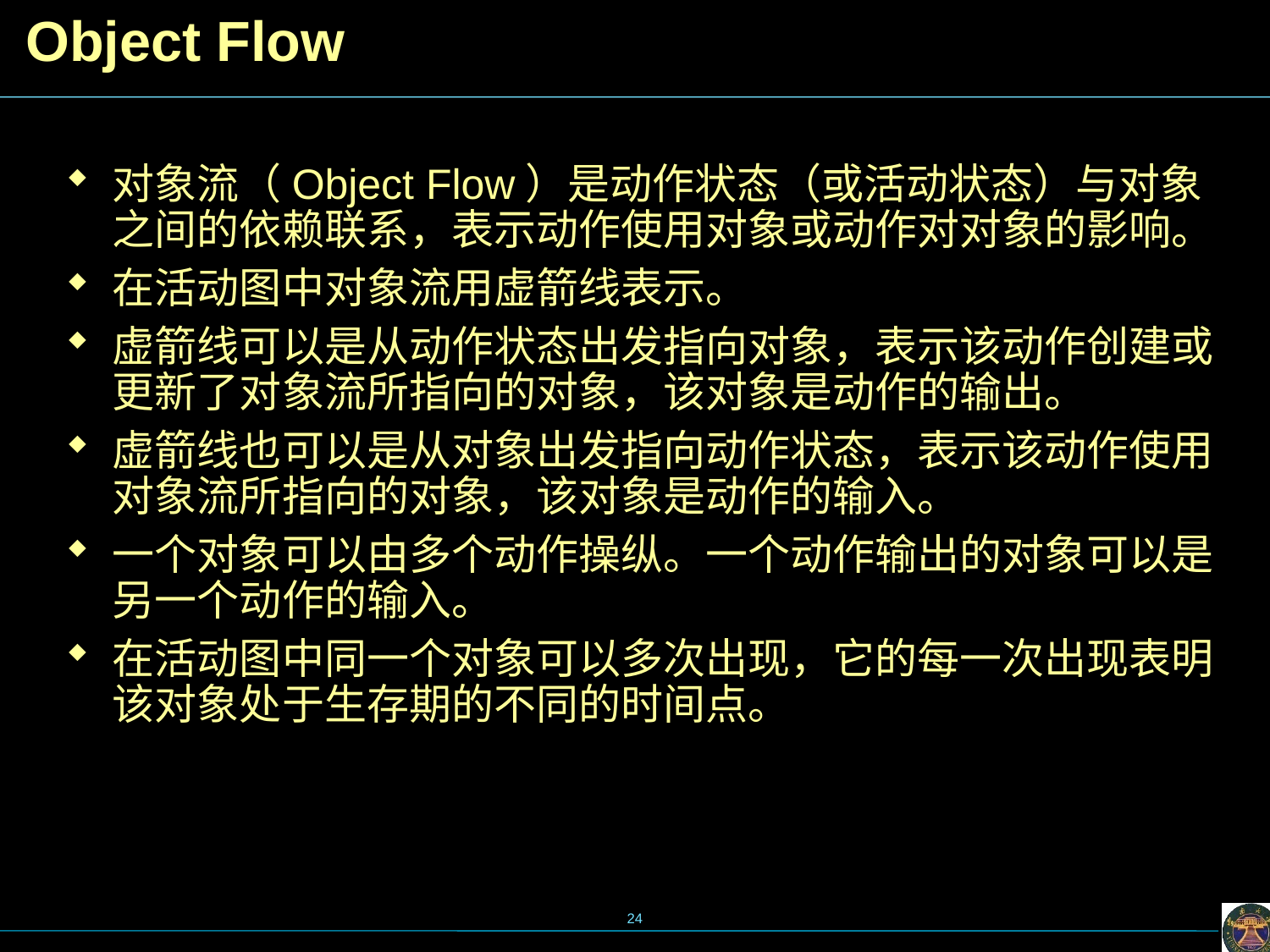

Object Flow
对象流（Object Flow）是动作状态（或活动状态）与对象之间的依赖联系，表示动作使用对象或动作对对象的影响。
在活动图中对象流用虚箭线表示。
虚箭线可以是从动作状态出发指向对象，表示该动作创建或更新了对象流所指向的对象，该对象是动作的输出。
虚箭线也可以是从对象出发指向动作状态，表示该动作使用对象流所指向的对象，该对象是动作的输入。
一个对象可以由多个动作操纵。一个动作输出的对象可以是另一个动作的输入。
在活动图中同一个对象可以多次出现，它的每一次出现表明该对象处于生存期的不同的时间点。